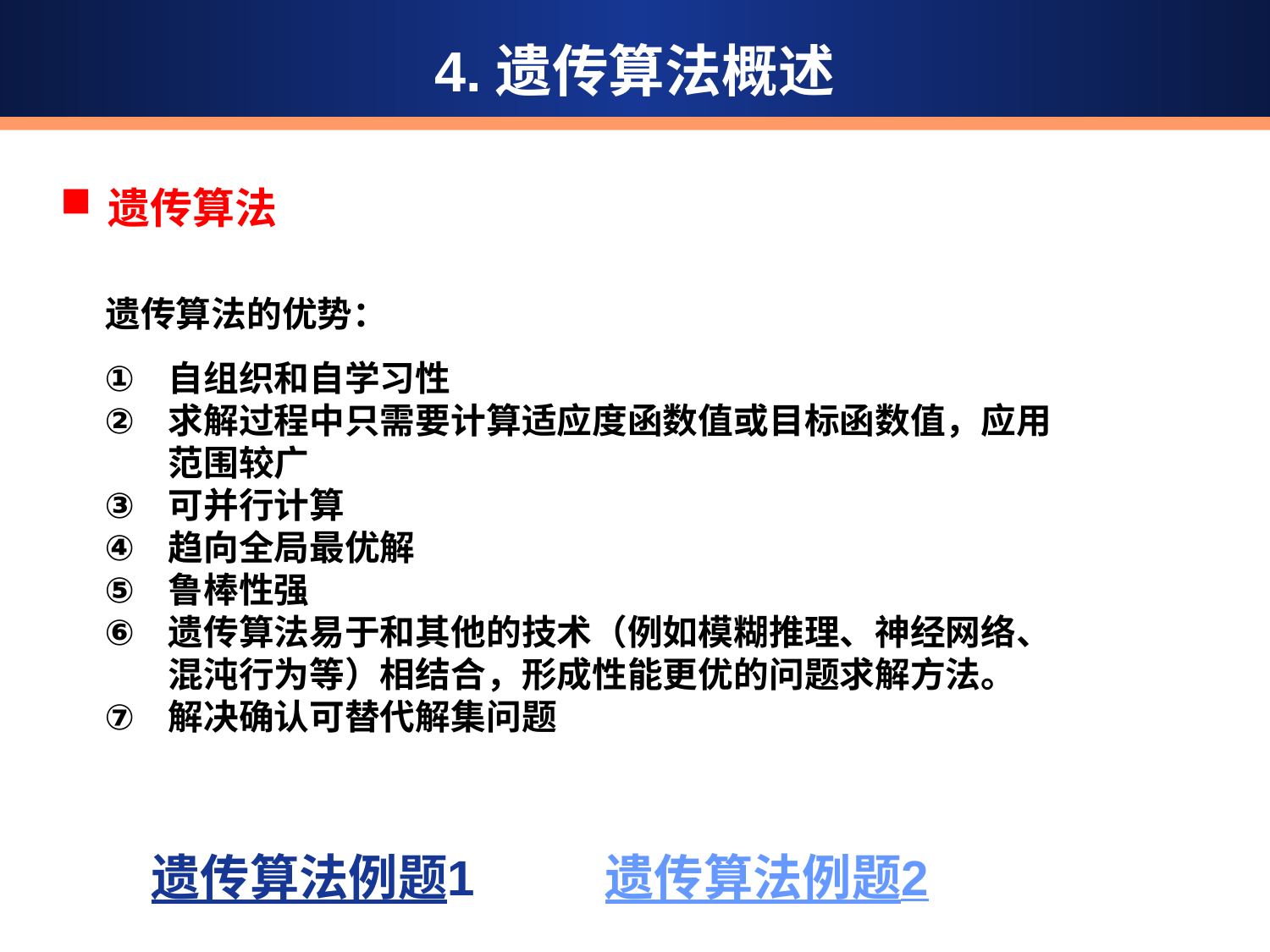

4.遗传算法概述
遗传算法
遗传算法的优势：
自组织和自学习性
求解过程中只需要计算适应度函数值或目标函数值，应用范围较广
可并行计算
趋向全局最优解
鲁棒性强
遗传算法易于和其他的技术（例如模糊推理、神经网络、混沌行为等）相结合，形成性能更优的问题求解方法。
解决确认可替代解集问题
遗传算法例题1
遗传算法例题2